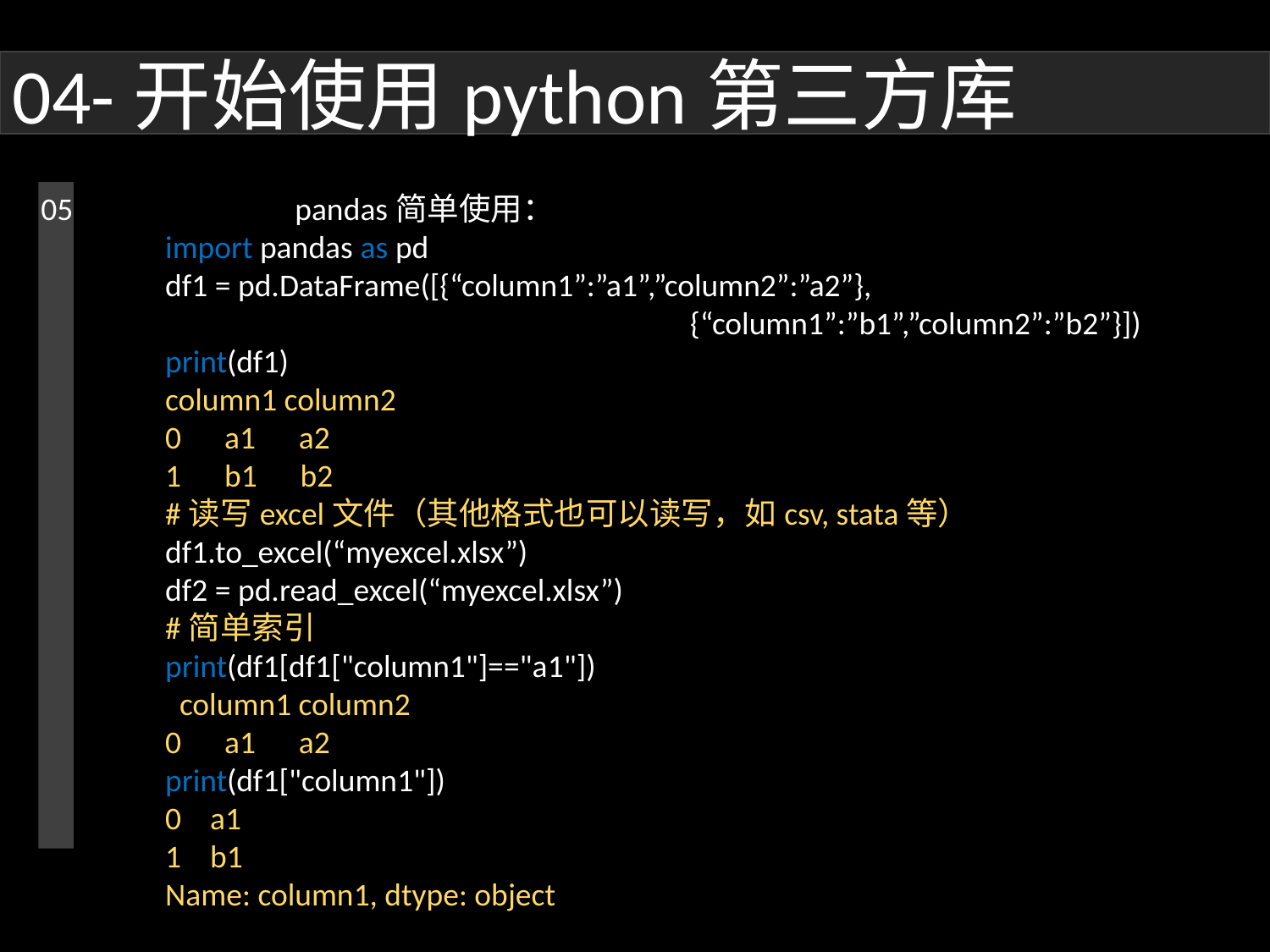

04-开始使用python第三方库
05 		pandas简单使用：
import pandas as pd
df1 = pd.DataFrame([{“column1”:”a1”,”column2”:”a2”},
					  {“column1”:”b1”,”column2”:”b2”}])
print(df1)
column1 column2
0      a1      a2
1      b1      b2
#读写excel文件（其他格式也可以读写，如csv, stata等）
df1.to_excel(“myexcel.xlsx”)
df2 = pd.read_excel(“myexcel.xlsx”)
#简单索引
print(df1[df1["column1"]=="a1"])
  column1 column2
0      a1      a2
print(df1["column1"])
0    a1
1    b1
Name: column1, dtype: object